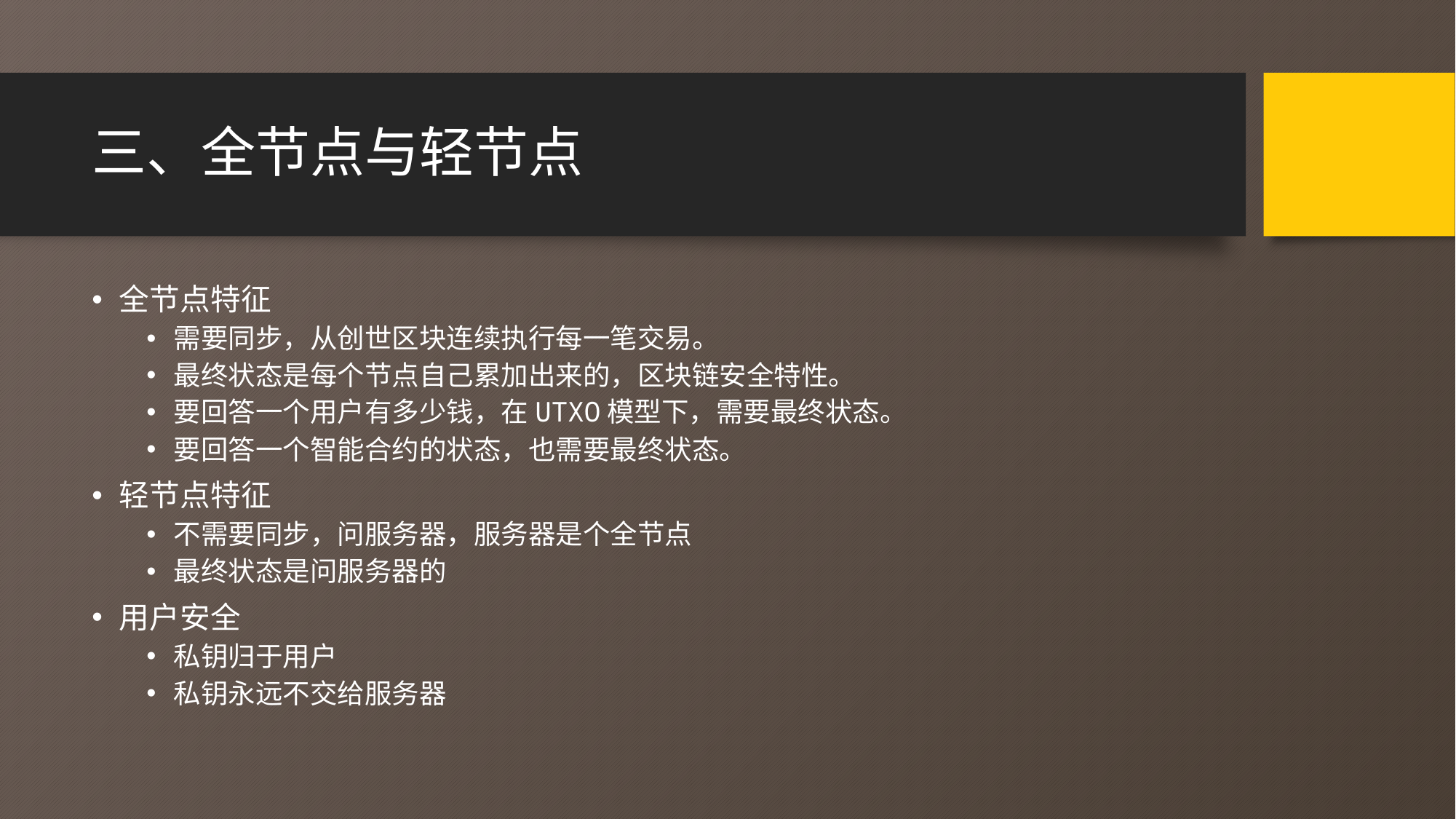

# 三、全节点与轻节点
全节点特征
需要同步，从创世区块连续执行每一笔交易。
最终状态是每个节点自己累加出来的，区块链安全特性。
要回答一个用户有多少钱，在UTXO模型下，需要最终状态。
要回答一个智能合约的状态，也需要最终状态。
轻节点特征
不需要同步，问服务器，服务器是个全节点
最终状态是问服务器的
用户安全
私钥归于用户
私钥永远不交给服务器